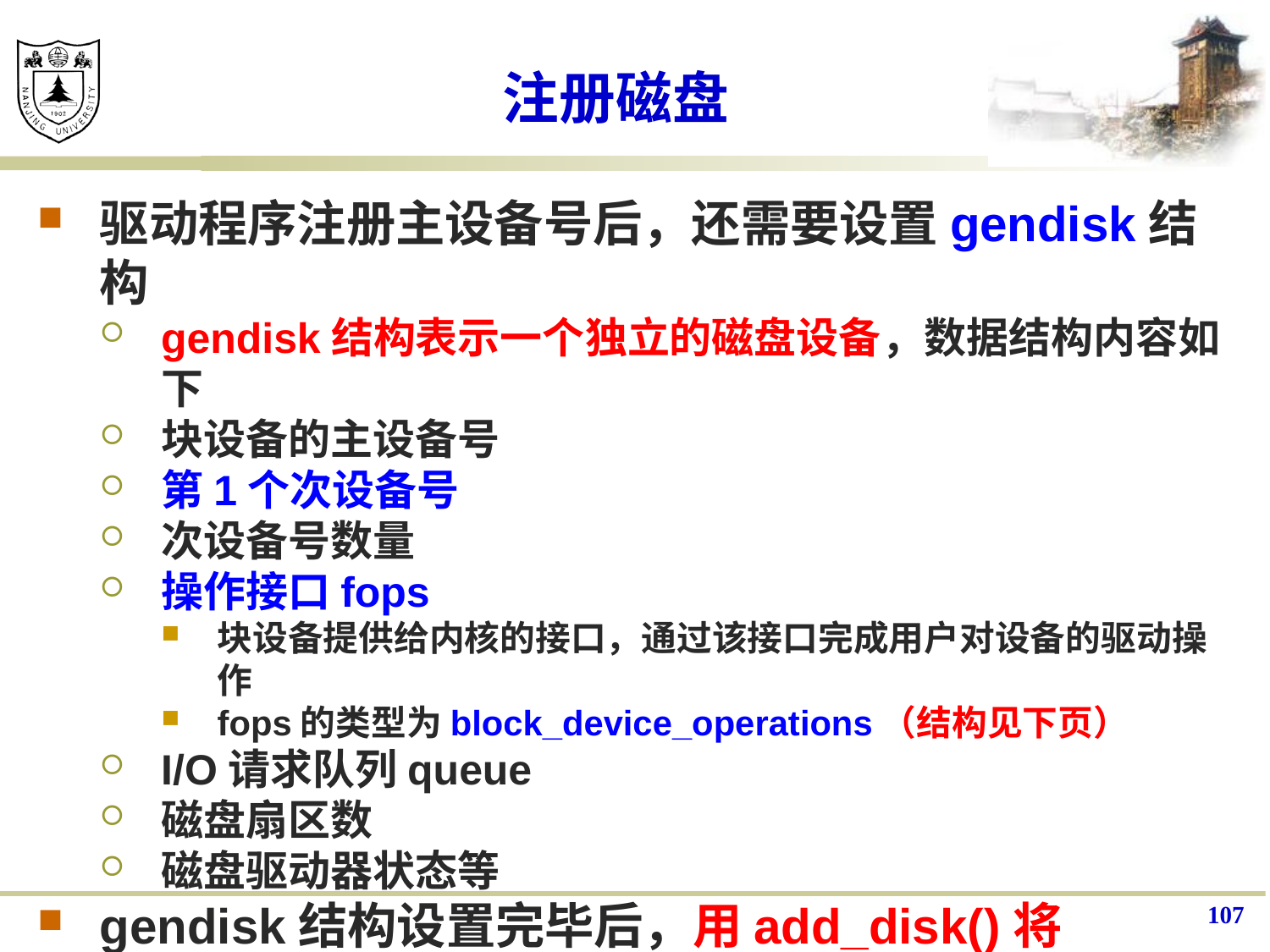

# 注册磁盘
驱动程序注册主设备号后，还需要设置gendisk结构
gendisk结构表示一个独立的磁盘设备，数据结构内容如下
块设备的主设备号
第1个次设备号
次设备号数量
操作接口fops
块设备提供给内核的接口，通过该接口完成用户对设备的驱动操作
fops的类型为block_device_operations（结构见下页）
I/O请求队列queue
磁盘扇区数
磁盘驱动器状态等
gendisk结构设置完毕后，用add_disk()将gendisk注册进内核，使得内核可以随时操作磁盘
107